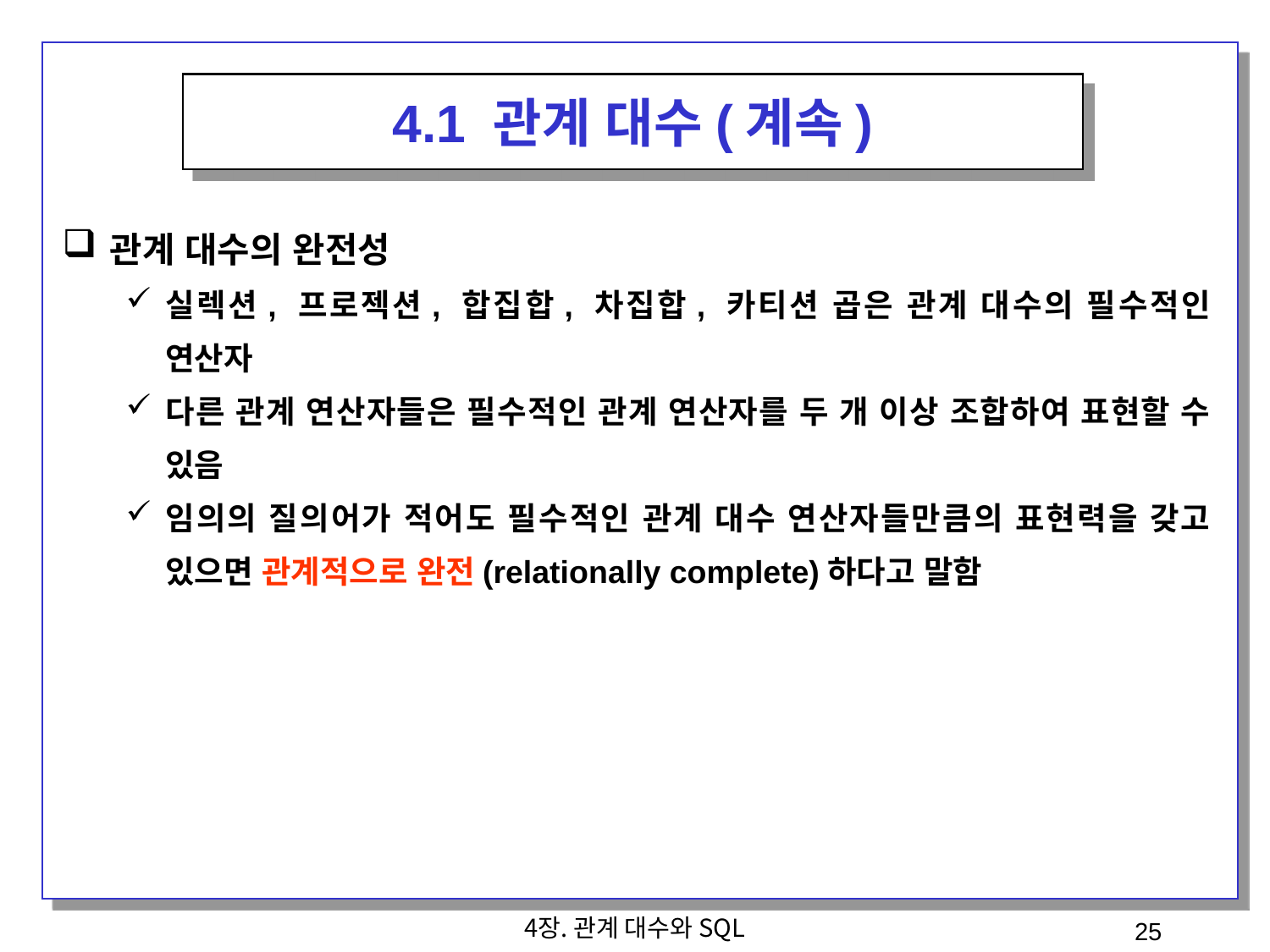

4.1 관계 대수(계속)
관계 대수의 완전성
실렉션, 프로젝션, 합집합, 차집합, 카티션 곱은 관계 대수의 필수적인 연산자
다른 관계 연산자들은 필수적인 관계 연산자를 두 개 이상 조합하여 표현할 수 있음
임의의 질의어가 적어도 필수적인 관계 대수 연산자들만큼의 표현력을 갖고 있으면 관계적으로 완전(relationally complete)하다고 말함

4장. 관계 대수와 SQL
25